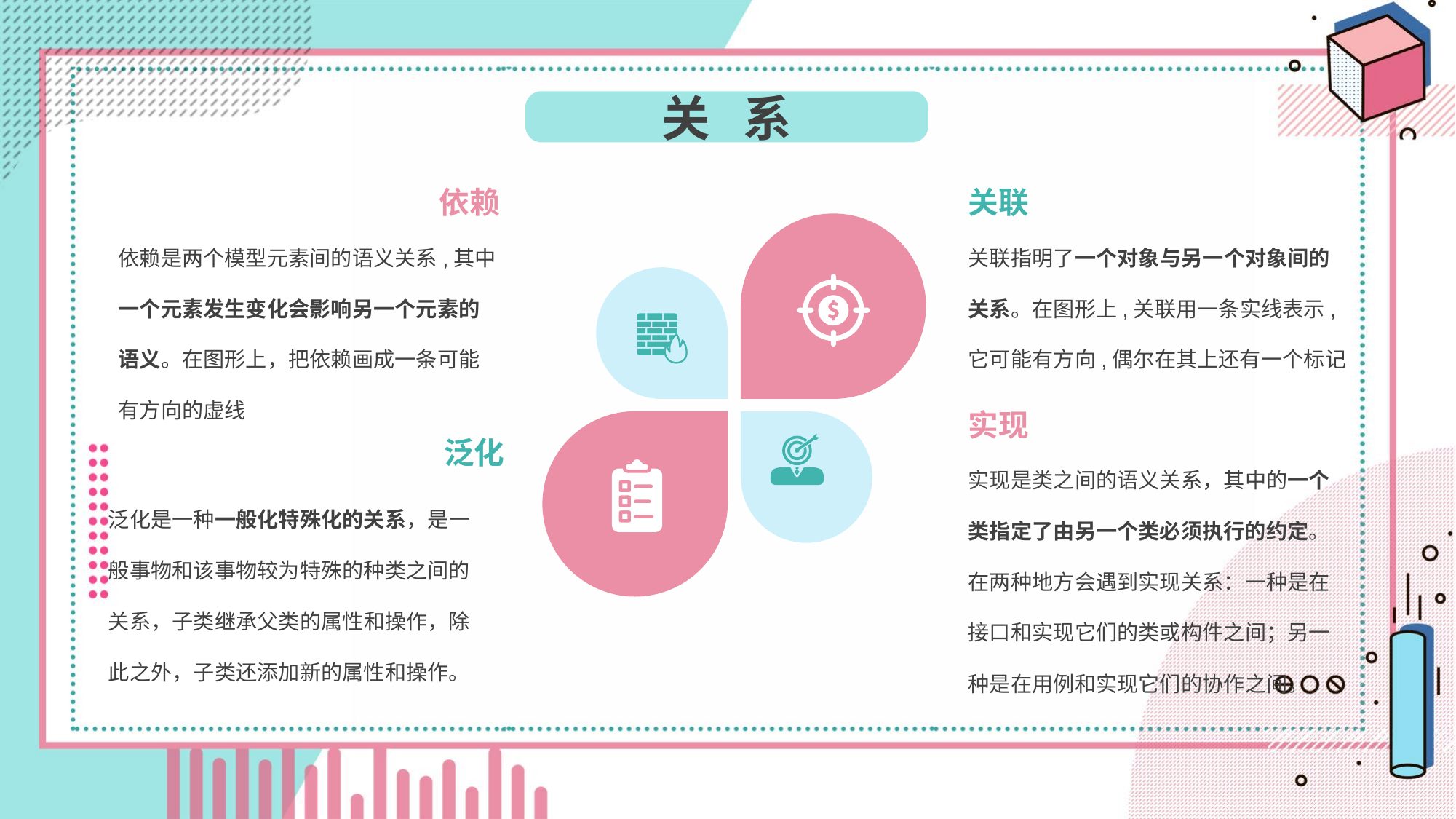

关   系
依赖
关联
依赖是两个模型元素间的语义关系,其中一个元素发生变化会影响另一个元素的语义。在图形上，把依赖画成一条可能有方向的虚线

关联指明了一个对象与另一个对象间的关系。在图形上,关联用一条实线表示,它可能有方向,偶尔在其上还有一个标记
实现
泛化
实现是类之间的语义关系，其中的一个类指定了由另一个类必须执行的约定。在两种地方会遇到实现关系：一种是在接口和实现它们的类或构件之间；另一种是在用例和实现它们的协作之间。
泛化是一种一般化特殊化的关系，是一般事物和该事物较为特殊的种类之间的关系，子类继承父类的属性和操作，除此之外，子类还添加新的属性和操作。